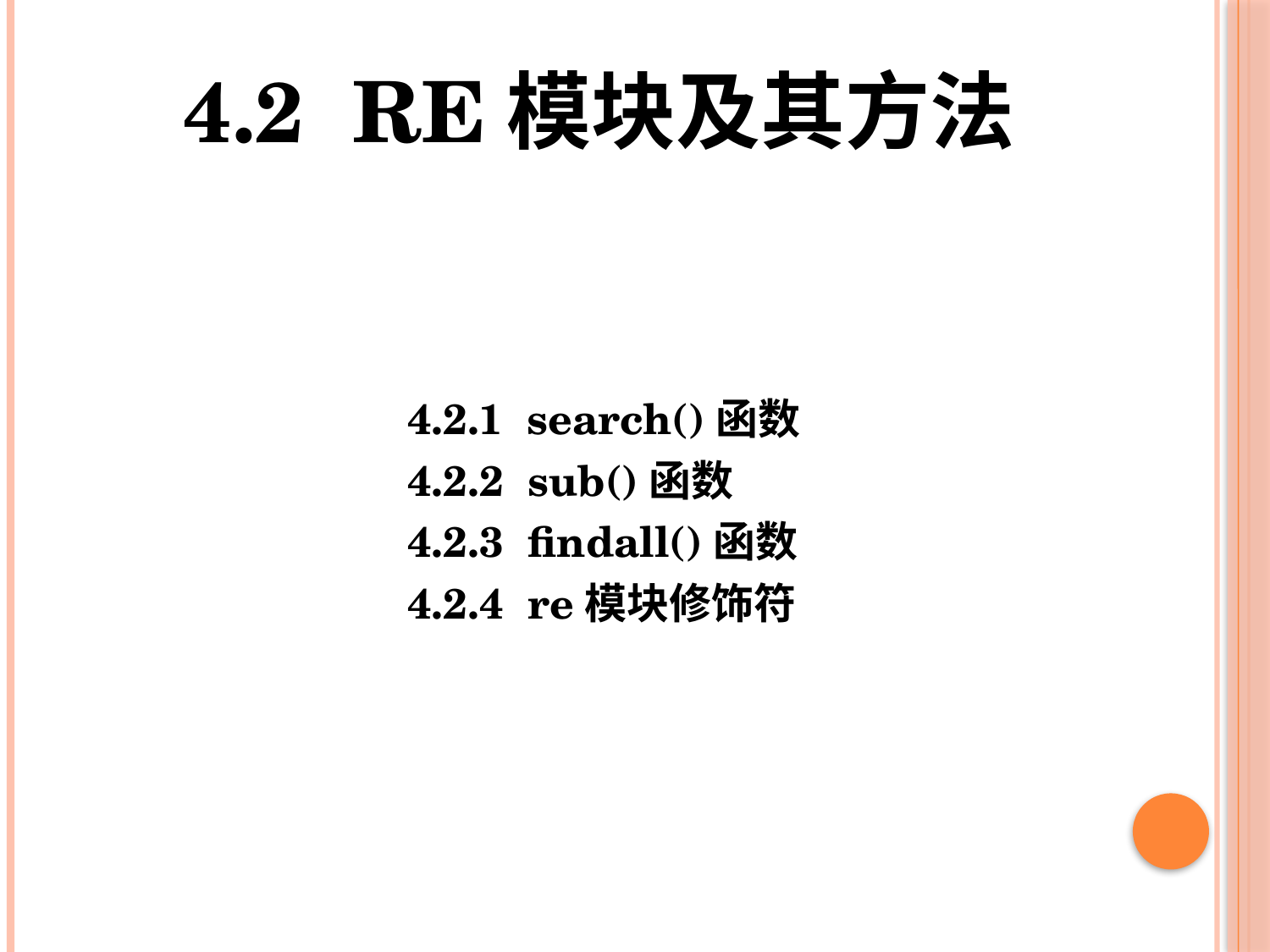

# 4.2  re模块及其方法
4.2.1  search()函数
4.2.2  sub()函数
4.2.3  findall()函数
4.2.4  re模块修饰符